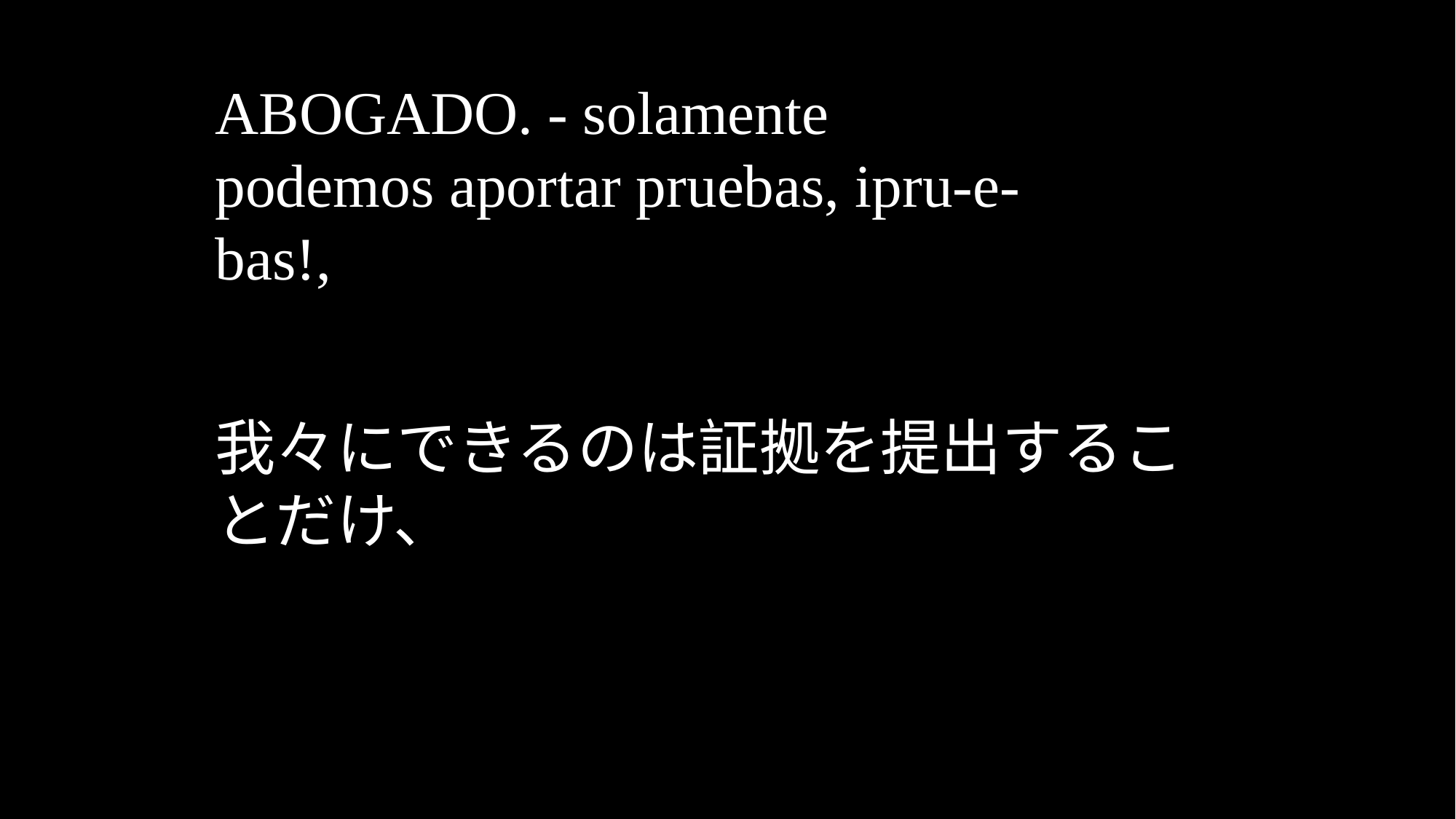

ABOGADO. - solamente podemos aportar pruebas, ipru-e-bas!,

我々にできるのは証拠を提出することだけ、